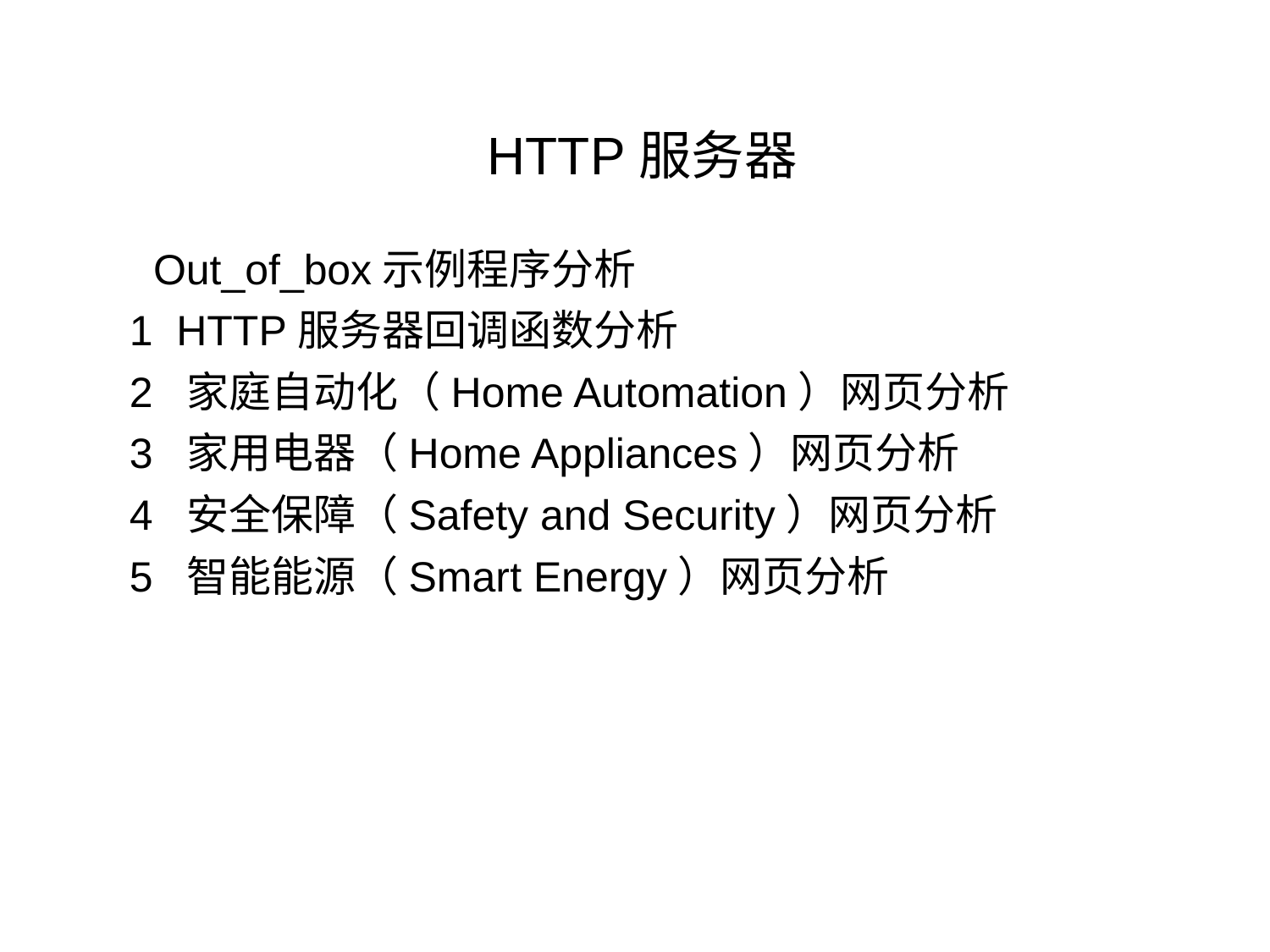

HTTP服务器
   Out_of_box示例程序分析
 1  HTTP服务器回调函数分析
 2  家庭自动化（Home Automation）网页分析
 3  家用电器（Home Appliances）网页分析
 4  安全保障（Safety and Security）网页分析
 5  智能能源（Smart Energy）网页分析